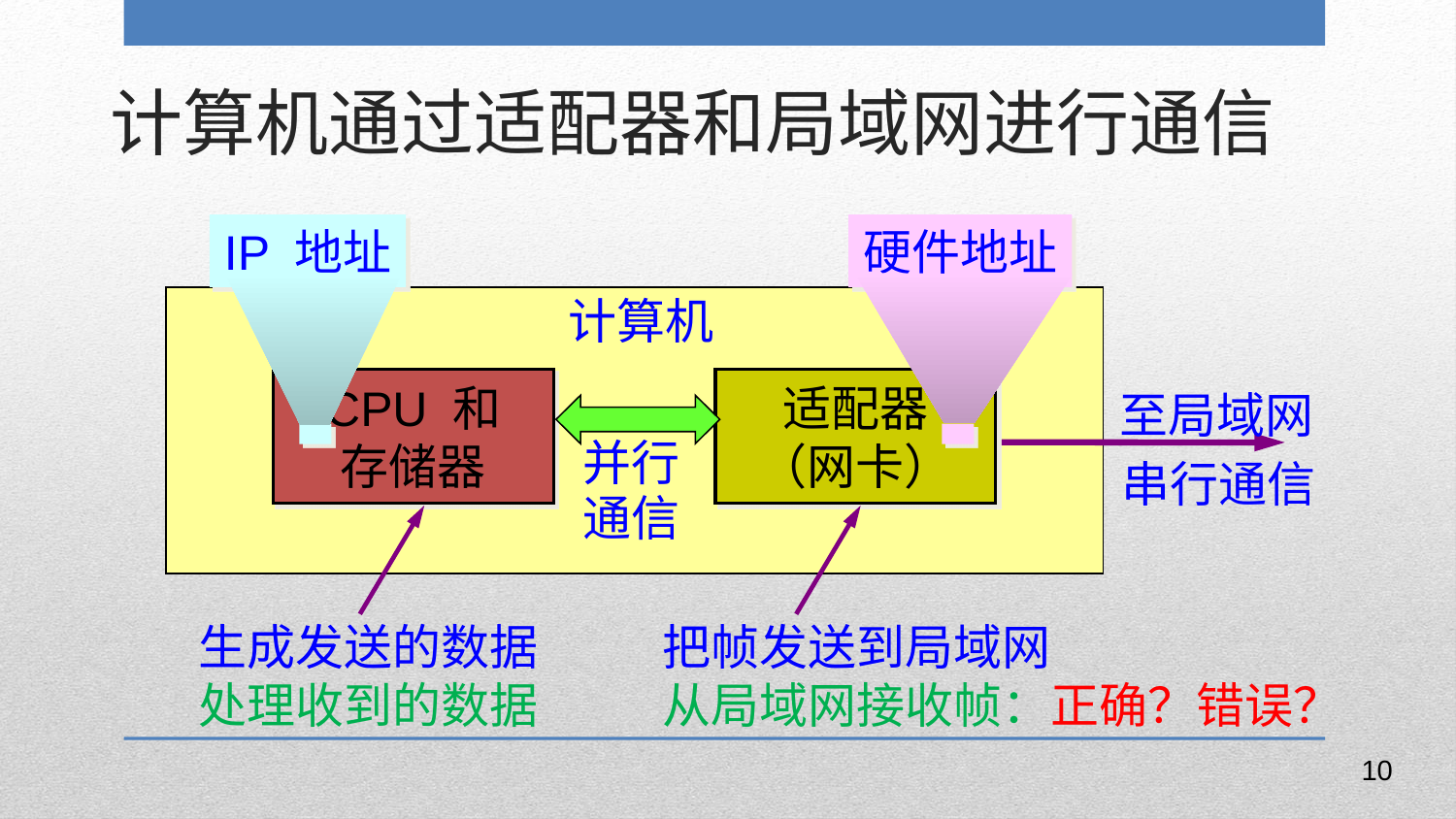

计算机通过适配器和局域网进行通信
IP 地址
硬件地址

计算机

CPU 和
存储器
适配器
（网卡）
至局域网

并行
通信

串行通信

生成发送的数据
处理收到的数据
把帧发送到局域网
从局域网接收帧：正确？错误？
10